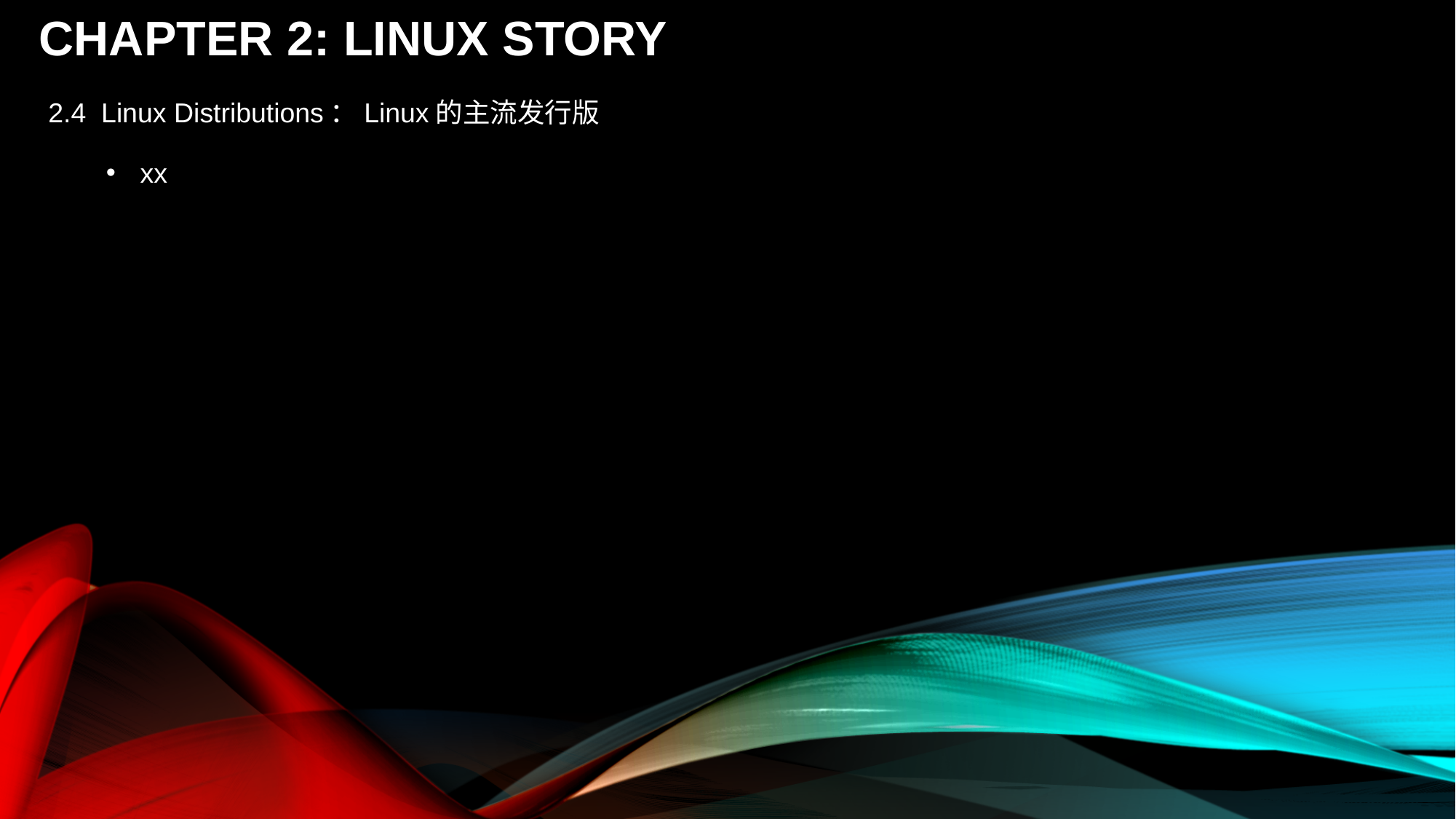

# Chapter 2: Linux Story
2.4  Linux Distributions：Linux的主流发行版
xx